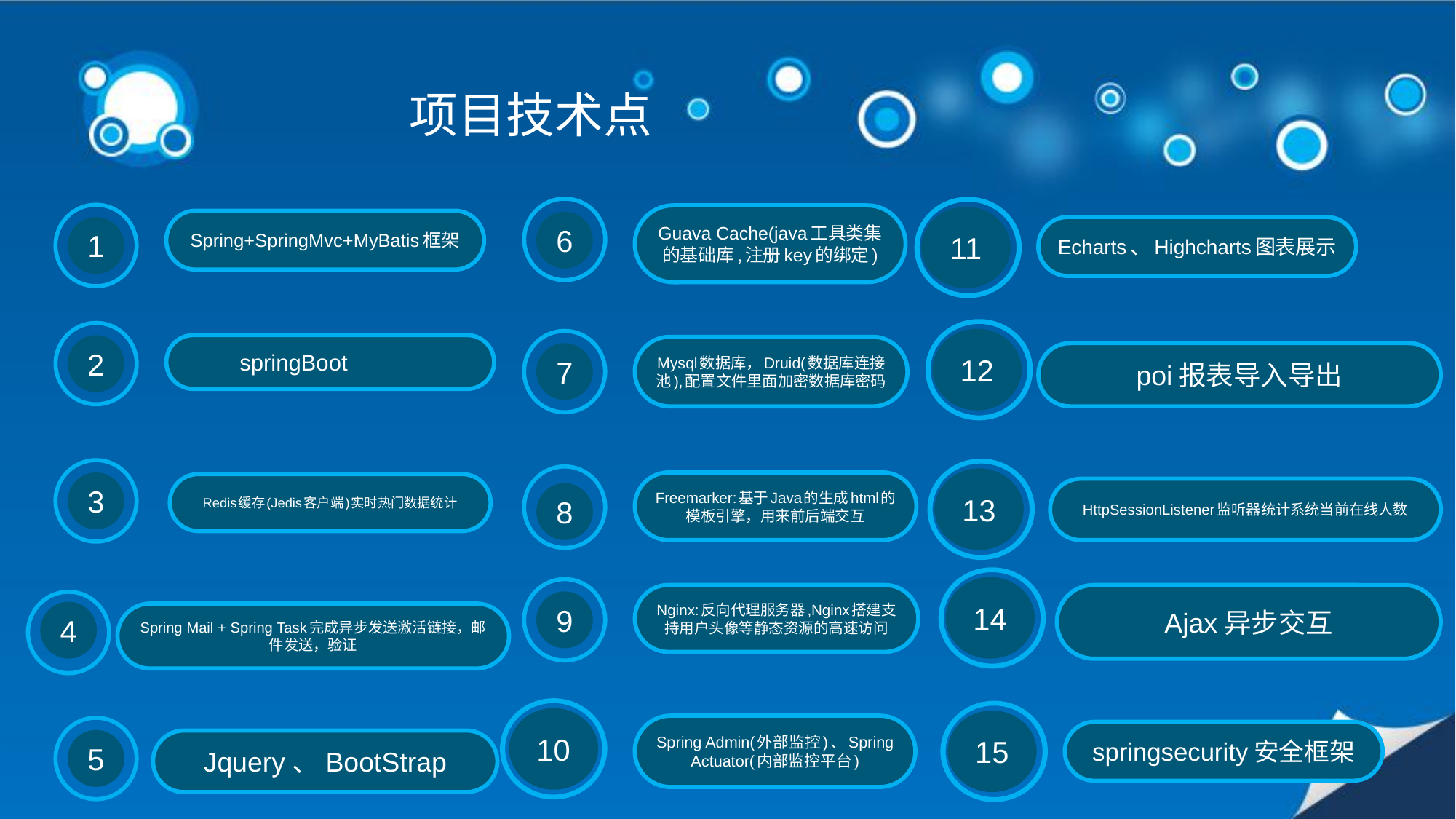

项目技术点

Guava Cache(java工具类集的基础库,注册key的绑定)
11
Spring+SpringMvc+MyBatis框架
6
Echarts、Highcharts图表展示
1

12

springBoot
2
Mysql数据库，Druid(数据库连接池),配置文件里面加密数据库密码
7
poi报表导入导出

13
Freemarker:基于Java的生成html的模板引擎，用来前后端交互
3
Redis缓存(Jedis客户端)实时热门数据统计
HttpSessionListener监听器统计系统当前在线人数
8

14
Nginx:反向代理服务器,Nginx搭建支持用户头像等静态资源的高速访问
Ajax异步交互

9
4
Spring Mail + Spring Task完成异步发送激活链接，邮件发送，验证

10
15

Spring Admin(外部监控)、Spring Actuator(内部监控平台)
springsecurity安全框架
5
Jquery、BootStrap